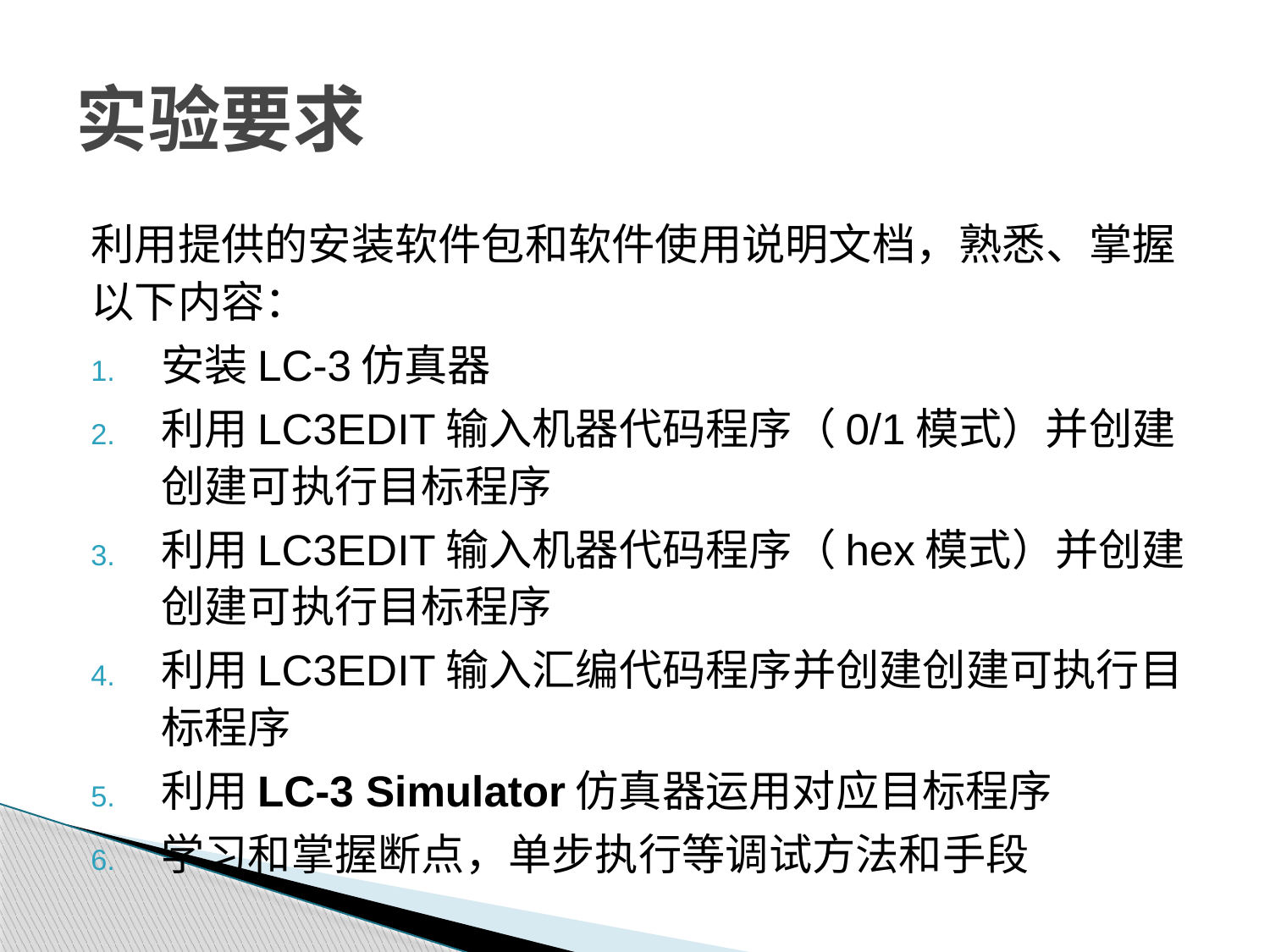

# 实验要求
利用提供的安装软件包和软件使用说明文档，熟悉、掌握以下内容：
安装LC-3仿真器
利用LC3EDIT输入机器代码程序（0/1模式）并创建创建可执行目标程序
利用LC3EDIT输入机器代码程序（hex模式）并创建创建可执行目标程序
利用LC3EDIT输入汇编代码程序并创建创建可执行目标程序
利用LC-3 Simulator仿真器运用对应目标程序
学习和掌握断点，单步执行等调试方法和手段